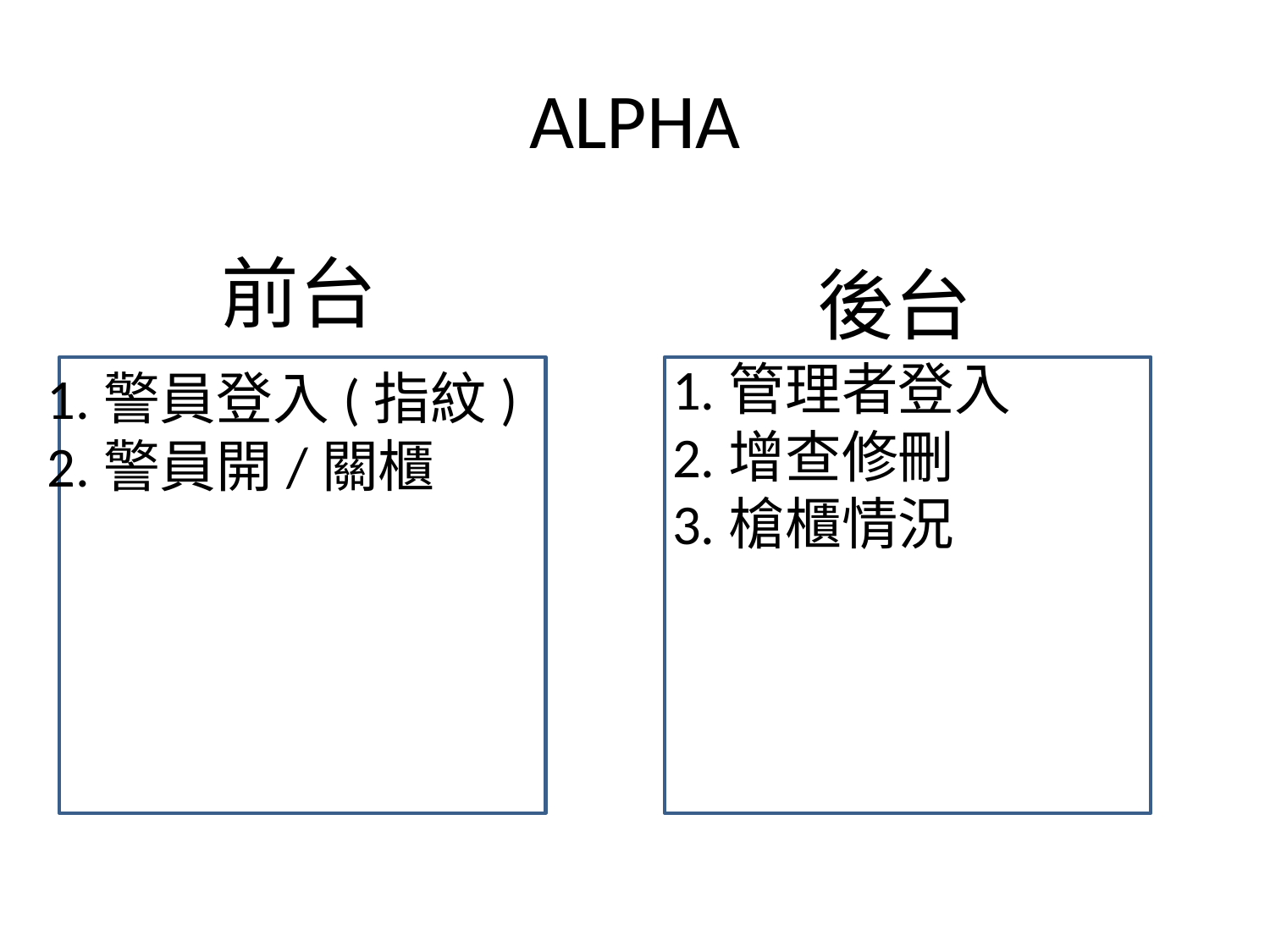

# ALPHA
前台
後台
1.管理者登入
2.增查修刪
3.槍櫃情況

1.警員登入(指紋)
2.警員開/關櫃